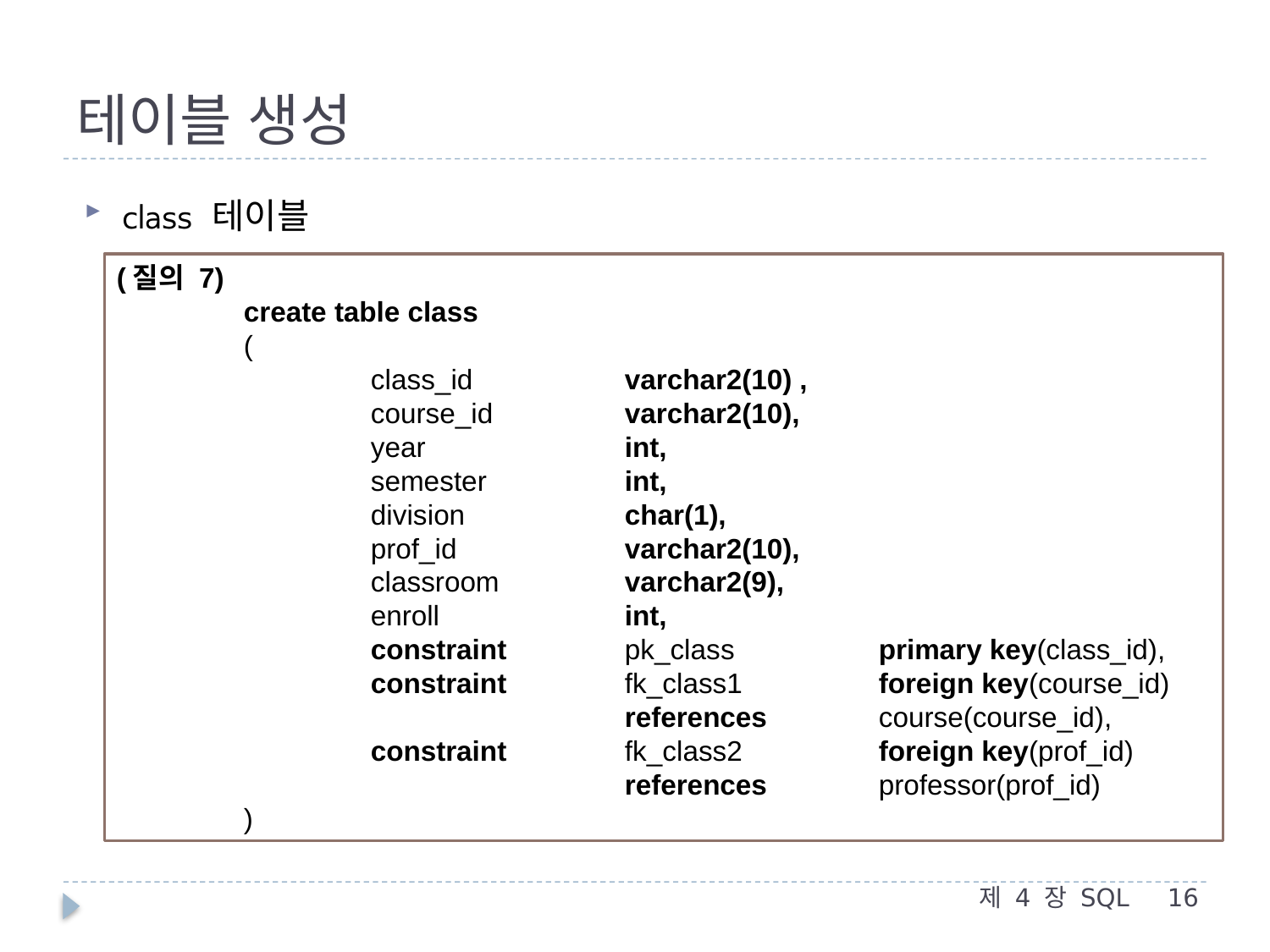

# 테이블 생성
class 테이블
(질의 7)
	create table class
	(
		class_id 		varchar2(10) ,
		course_id 	varchar2(10),
		year 		int,
		semester 		int,
		division 		char(1),
		prof_id 		varchar2(10),
		classroom 	varchar2(9),
		enroll 		int,
		constraint 	pk_class 		primary key(class_id),
		constraint 	fk_class1		foreign key(course_id)
				references  	course(course_id),
		constraint 	fk_class2 		foreign key(prof_id)
				references 	professor(prof_id)
	)
제 4 장 SQL
16